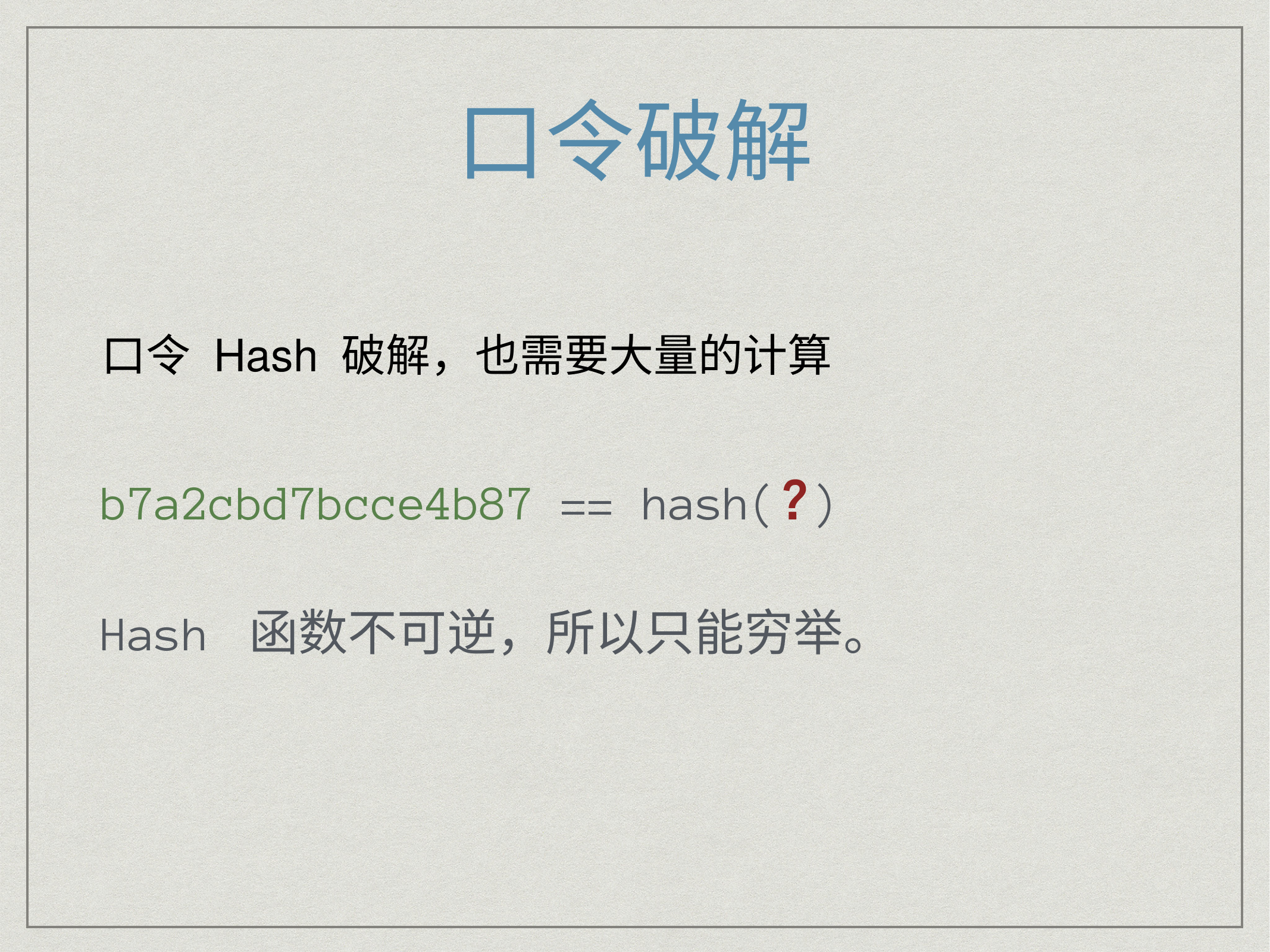

# 口令破解
口令 Hash 破解，也需要大量的计算
b7a2cbd7bcce4b87 == hash(?)
Hash 函数不可逆，所以只能穷举。